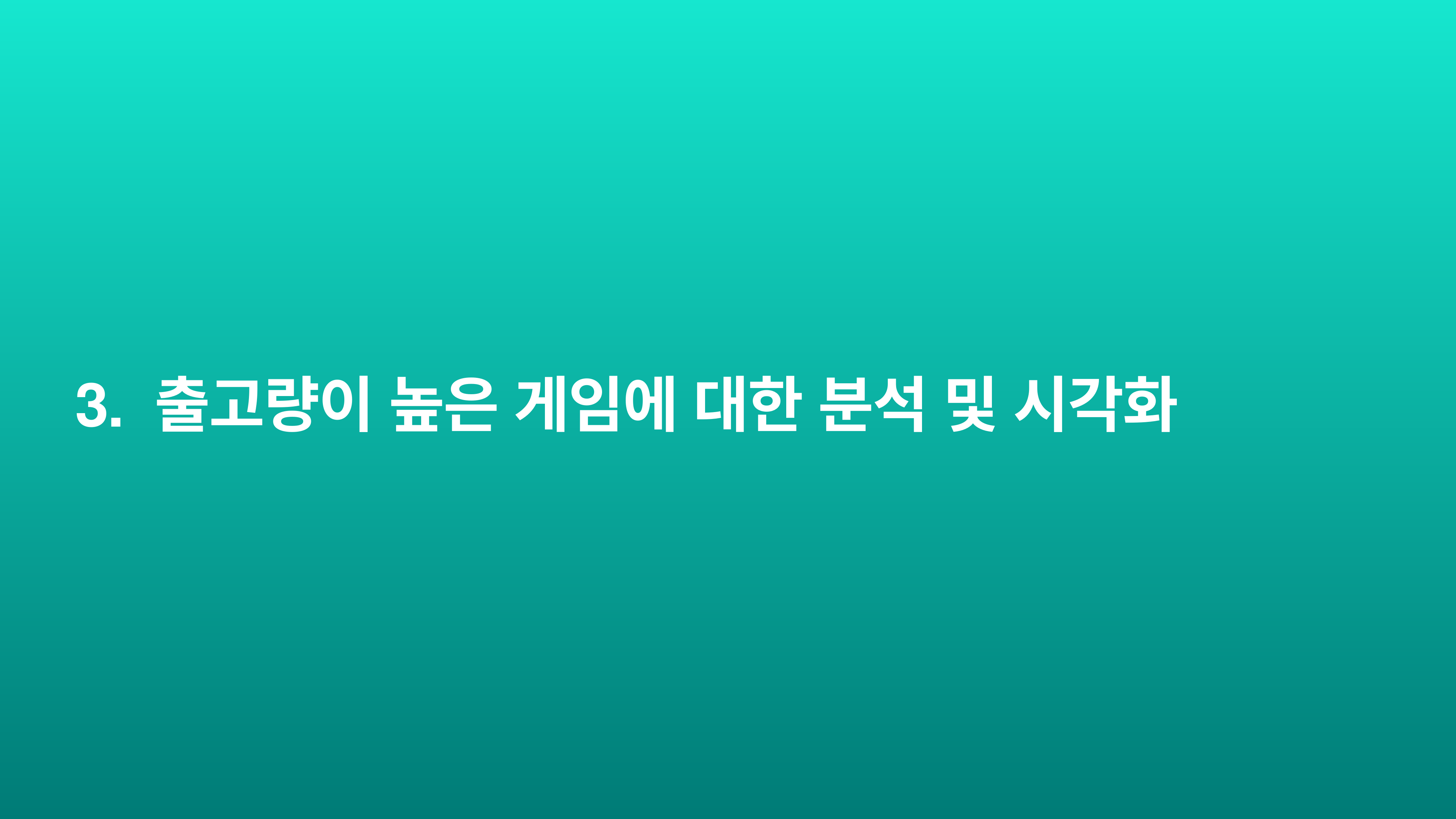

# 3. 출고량이 높은 게임에 대한 분석 및 시각화